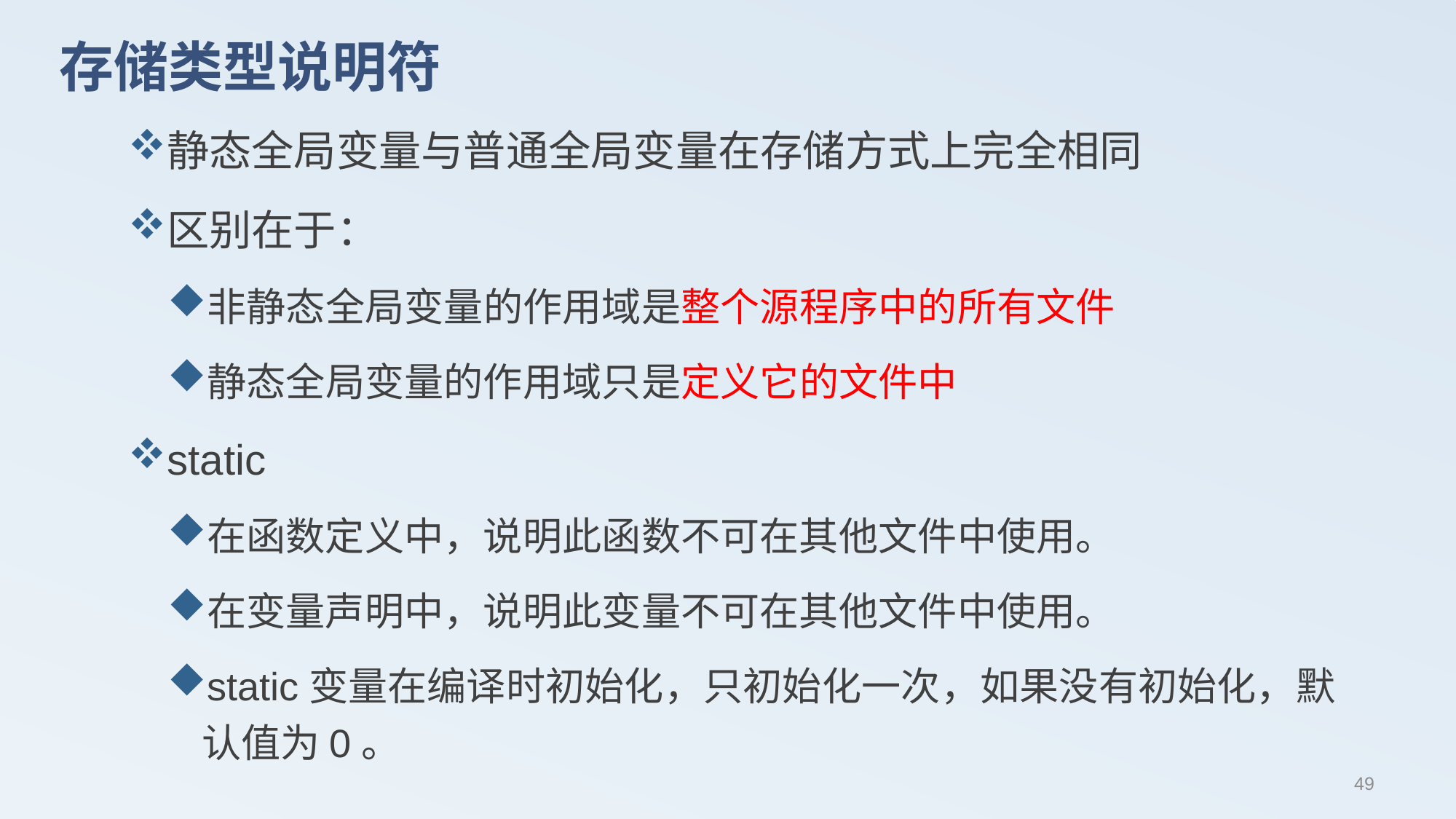

# 存储类型说明符
静态全局变量与普通全局变量在存储方式上完全相同
区别在于：
非静态全局变量的作用域是整个源程序中的所有文件
静态全局变量的作用域只是定义它的文件中
static
在函数定义中，说明此函数不可在其他文件中使用。
在变量声明中，说明此变量不可在其他文件中使用。
static变量在编译时初始化，只初始化一次，如果没有初始化，默认值为0。